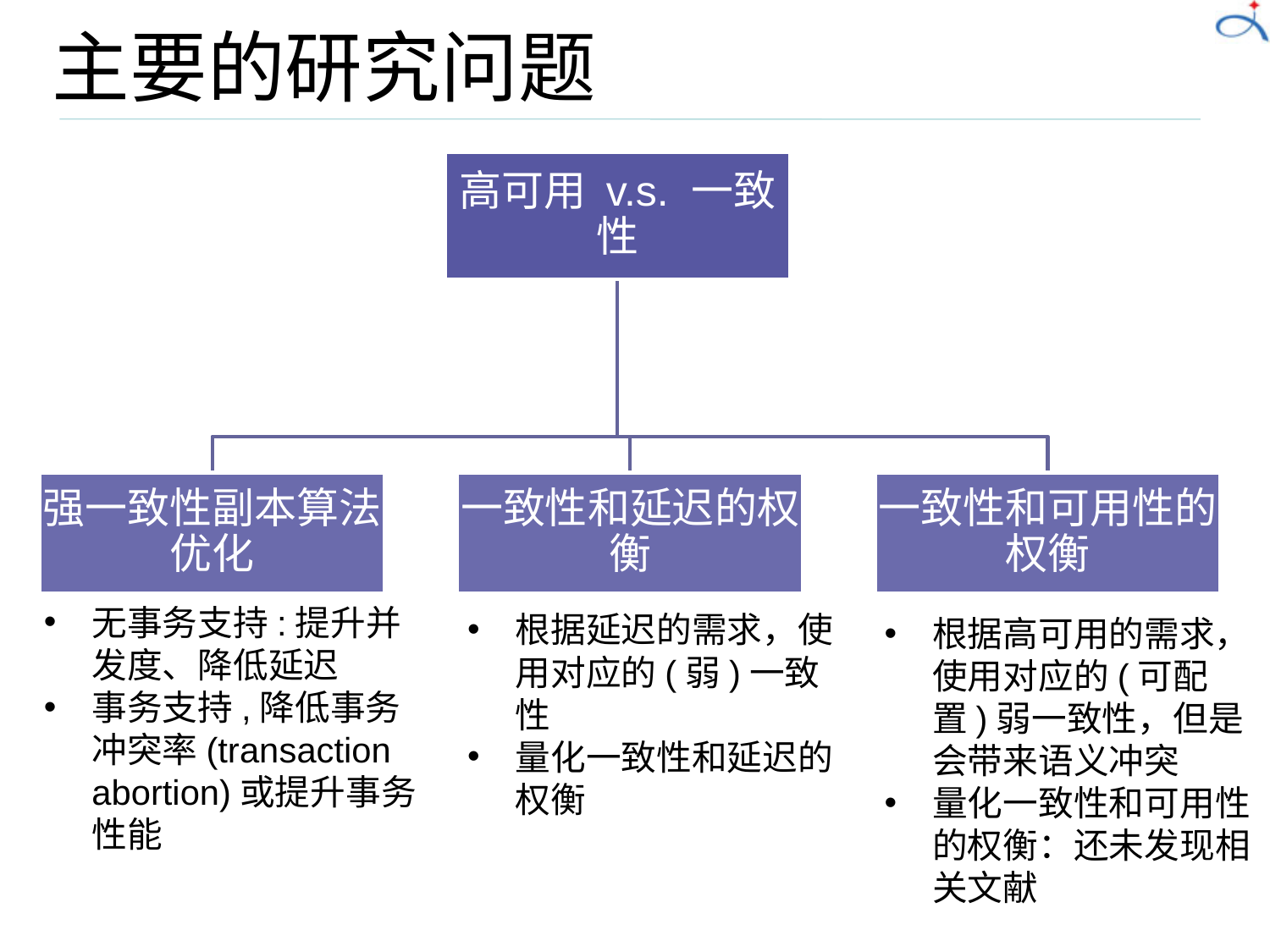

# 主要的研究问题
高可用 v.s. 一致性
强一致性副本算法优化
一致性和延迟的权衡
一致性和可用性的权衡
无事务支持:提升并发度、降低延迟
事务支持,降低事务冲突率(transaction abortion)或提升事务性能

根据延迟的需求，使用对应的(弱)一致性
量化一致性和延迟的权衡

根据高可用的需求，使用对应的(可配置)弱一致性，但是会带来语义冲突
量化一致性和可用性的权衡：还未发现相关文献